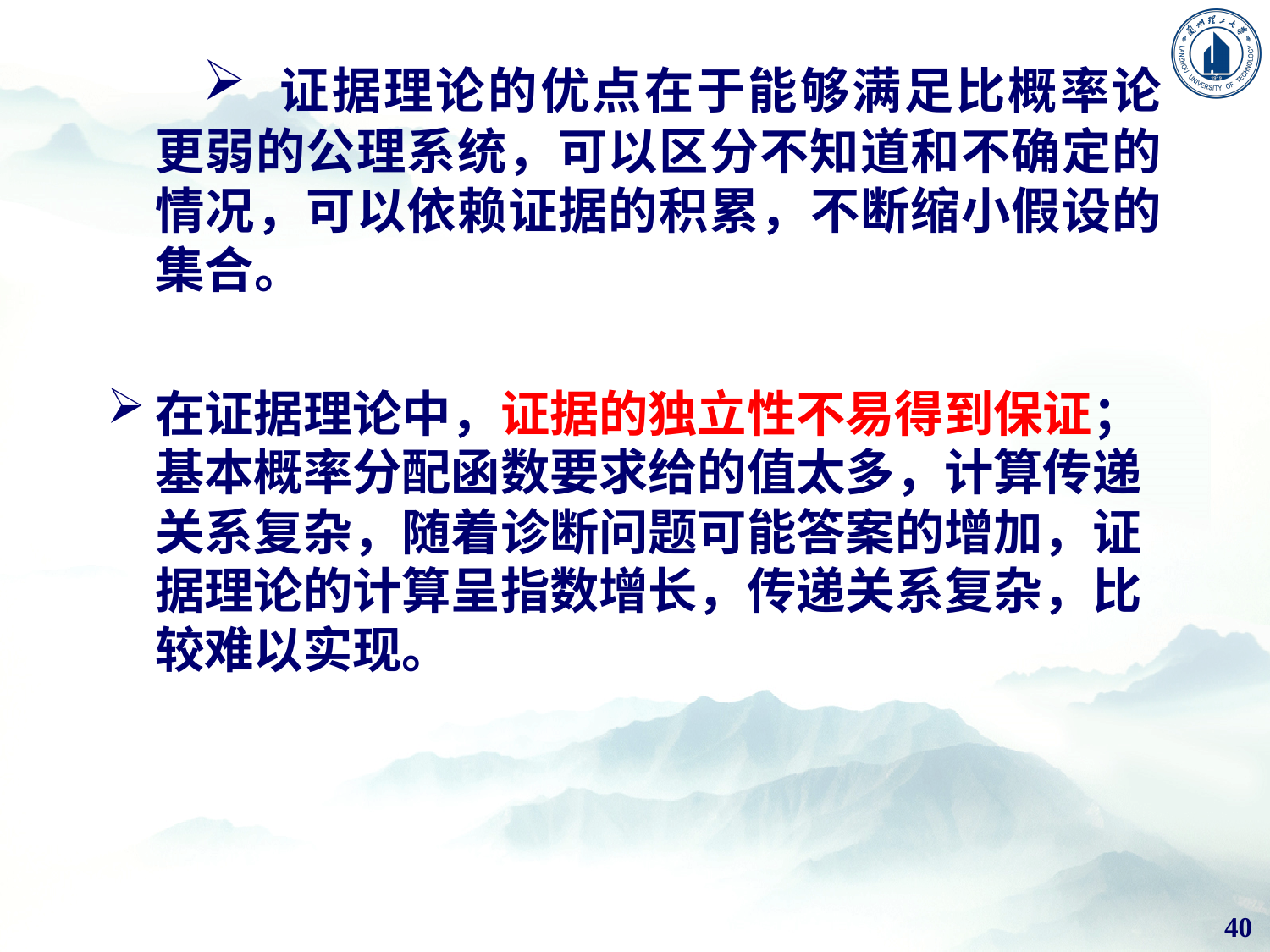

证据理论的优点在于能够满足比概率论更弱的公理系统，可以区分不知道和不确定的情况，可以依赖证据的积累，不断缩小假设的集合。
在证据理论中，证据的独立性不易得到保证；基本概率分配函数要求给的值太多，计算传递关系复杂，随着诊断问题可能答案的增加，证据理论的计算呈指数增长，传递关系复杂，比较难以实现。

40